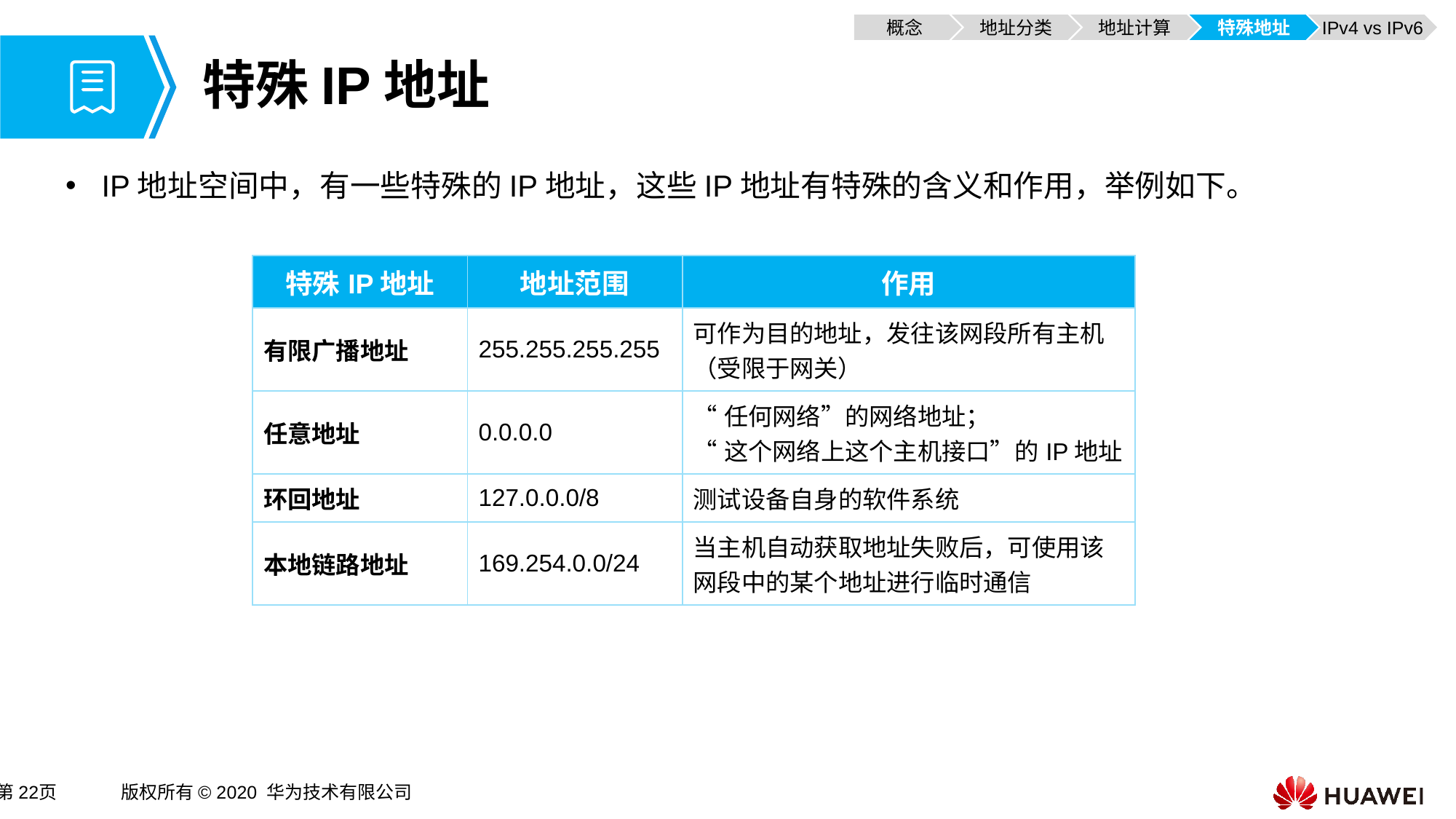

概念
地址分类
地址计算
特殊地址
IPv4 vs IPv6
# 特殊IP地址
IP地址空间中，有一些特殊的IP地址，这些IP地址有特殊的含义和作用，举例如下。
| 特殊IP地址 | 地址范围 | 作用 |
| --- | --- | --- |
| 有限广播地址 | 255.255.255.255 | 可作为目的地址，发往该网段所有主机 （受限于网关） |
| 任意地址 | 0.0.0.0 | “任何网络”的网络地址； “这个网络上这个主机接口”的IP地址 |
| 环回地址 | 127.0.0.0/8 | 测试设备自身的软件系统 |
| 本地链路地址 | 169.254.0.0/24 | 当主机自动获取地址失败后，可使用该网段中的某个地址进行临时通信 |